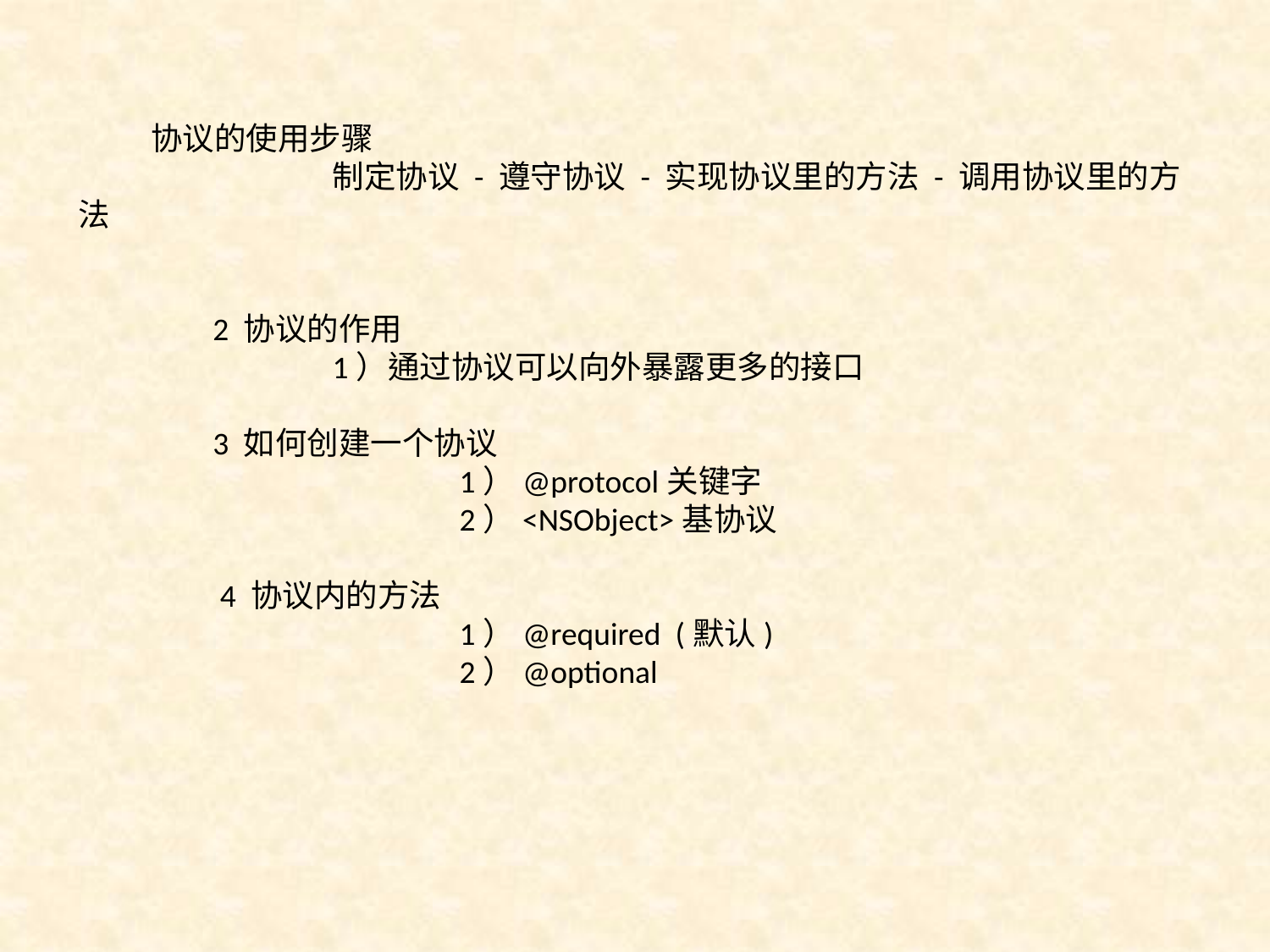

协议的使用步骤
		制定协议 - 遵守协议 - 实现协议里的方法 - 调用协议里的方法

	 2 协议的作用
	  	1）通过协议可以向外暴露更多的接口

	 3 如何创建一个协议
	  		1）@protocol关键字
	  		2）<NSObject>基协议

	  4 协议内的方法
	  		1）@required  (默认)
	  		2）@optional